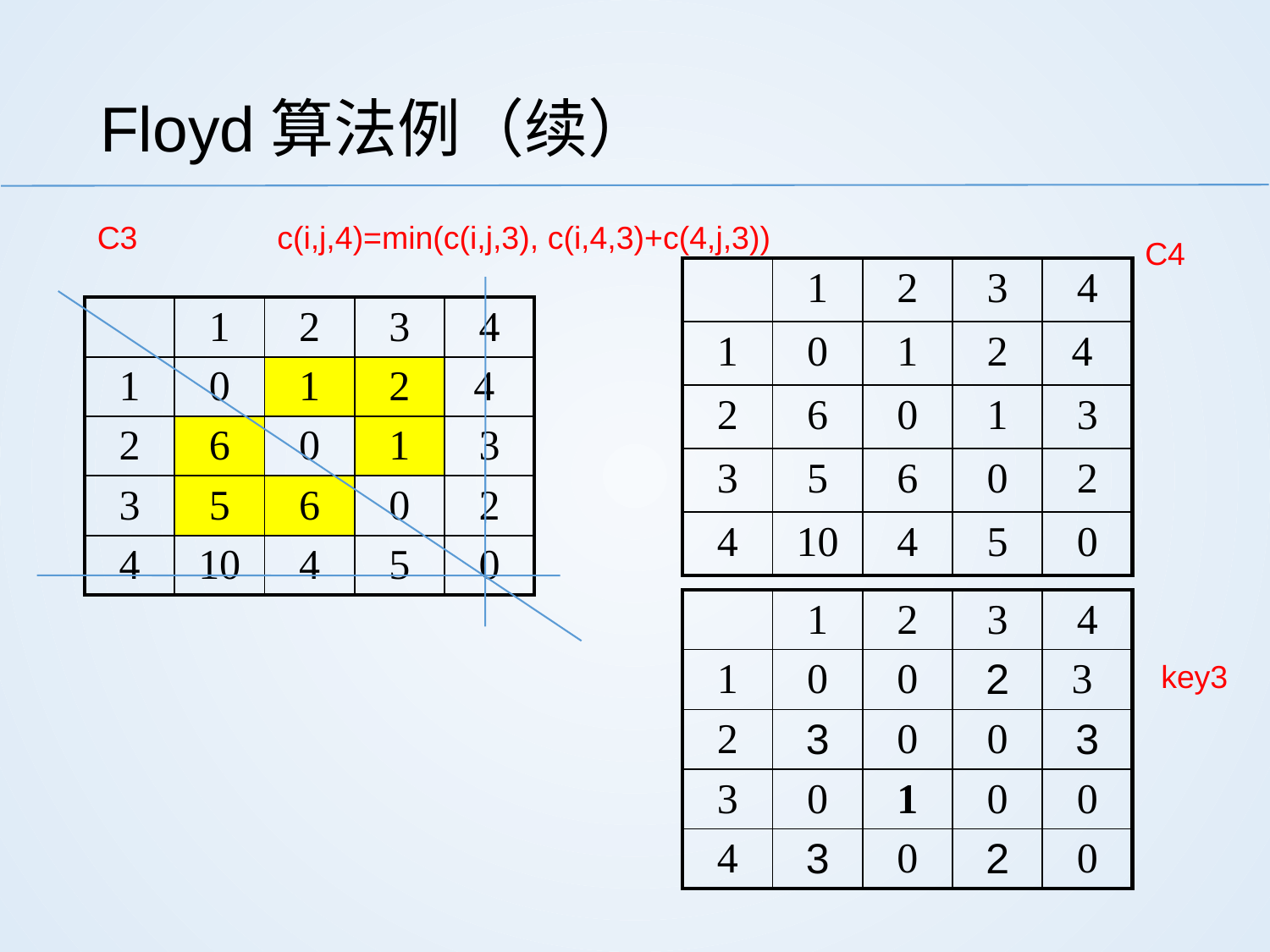

# Floyd算法例（续）
C3
c(i,j,4)=min(c(i,j,3), c(i,4,3)+c(4,j,3))
C4
|  | 1 | 2 | 3 | 4 |
| --- | --- | --- | --- | --- |
| 1 | 0 | 1 | 2 | 4 |
| 2 | 6 | 0 | 1 | 3 |
| 3 | 5 | 6 | 0 | 2 |
| 4 | 10 | 4 | 5 | 0 |
|  | 1 | 2 | 3 | 4 |
| --- | --- | --- | --- | --- |
| 1 | 0 | 1 | 2 | 4 |
| 2 | 6 | 0 | 1 | 3 |
| 3 | 5 | 6 | 0 | 2 |
| 4 | 10 | 4 | 5 | 0 |
|  | 1 | 2 | 3 | 4 |
| --- | --- | --- | --- | --- |
| 1 | 0 | 0 | 2 | 3 |
| 2 | 3 | 0 | 0 | 3 |
| 3 | 0 | 1 | 0 | 0 |
| 4 | 3 | 0 | 2 | 0 |
key3
38